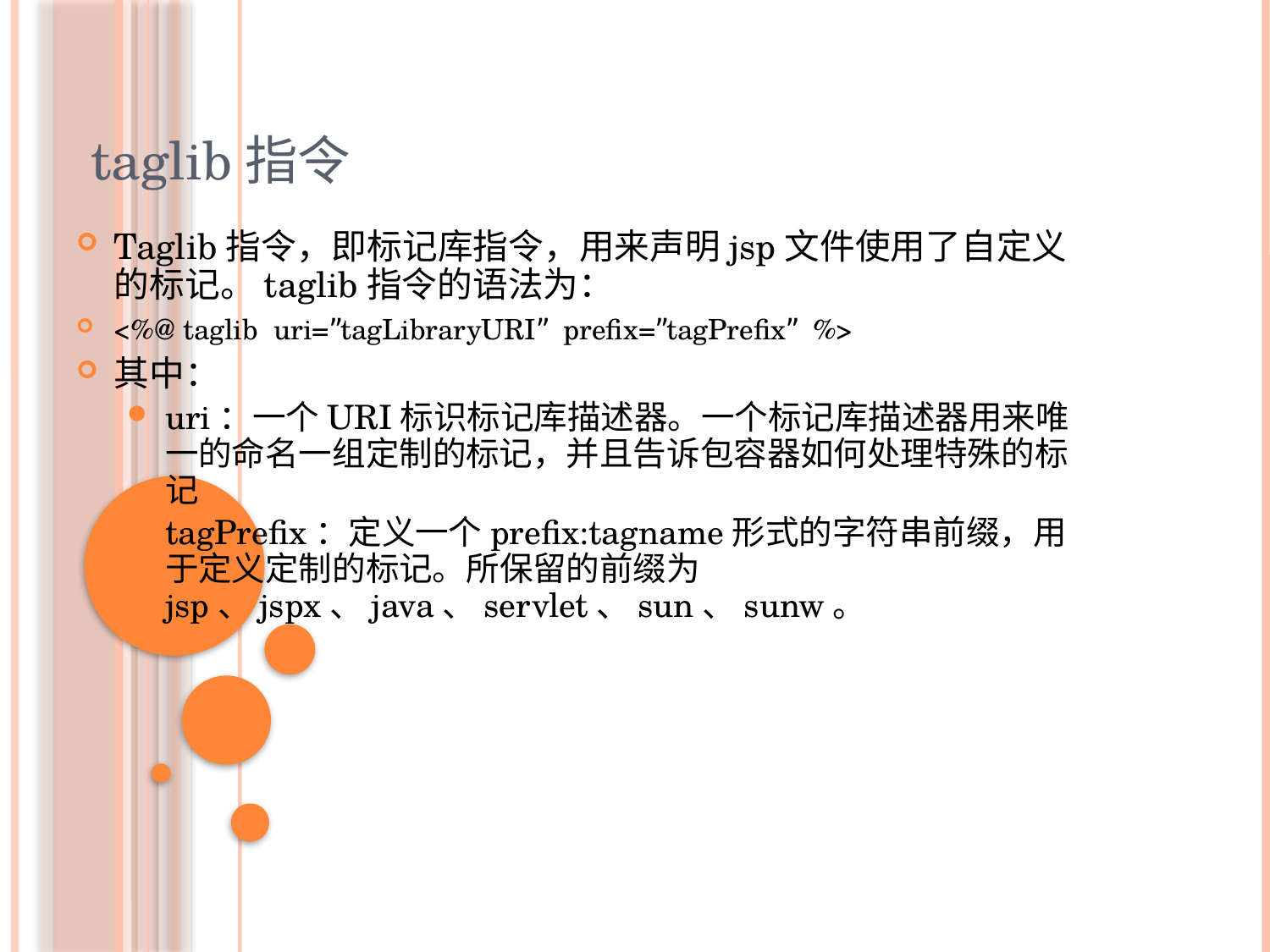

taglib指令
Taglib指令，即标记库指令，用来声明jsp文件使用了自定义的标记。taglib指令的语法为：
<%@ taglib  uri=”tagLibraryURI”  prefix=”tagPrefix”  %>
其中：
uri：一个URI标识标记库描述器。一个标记库描述器用来唯一的命名一组定制的标记，并且告诉包容器如何处理特殊的标记
tagPrefix：定义一个prefix:tagname形式的字符串前缀，用于定义定制的标记。所保留的前缀为jsp、jspx、java、servlet、sun、sunw。